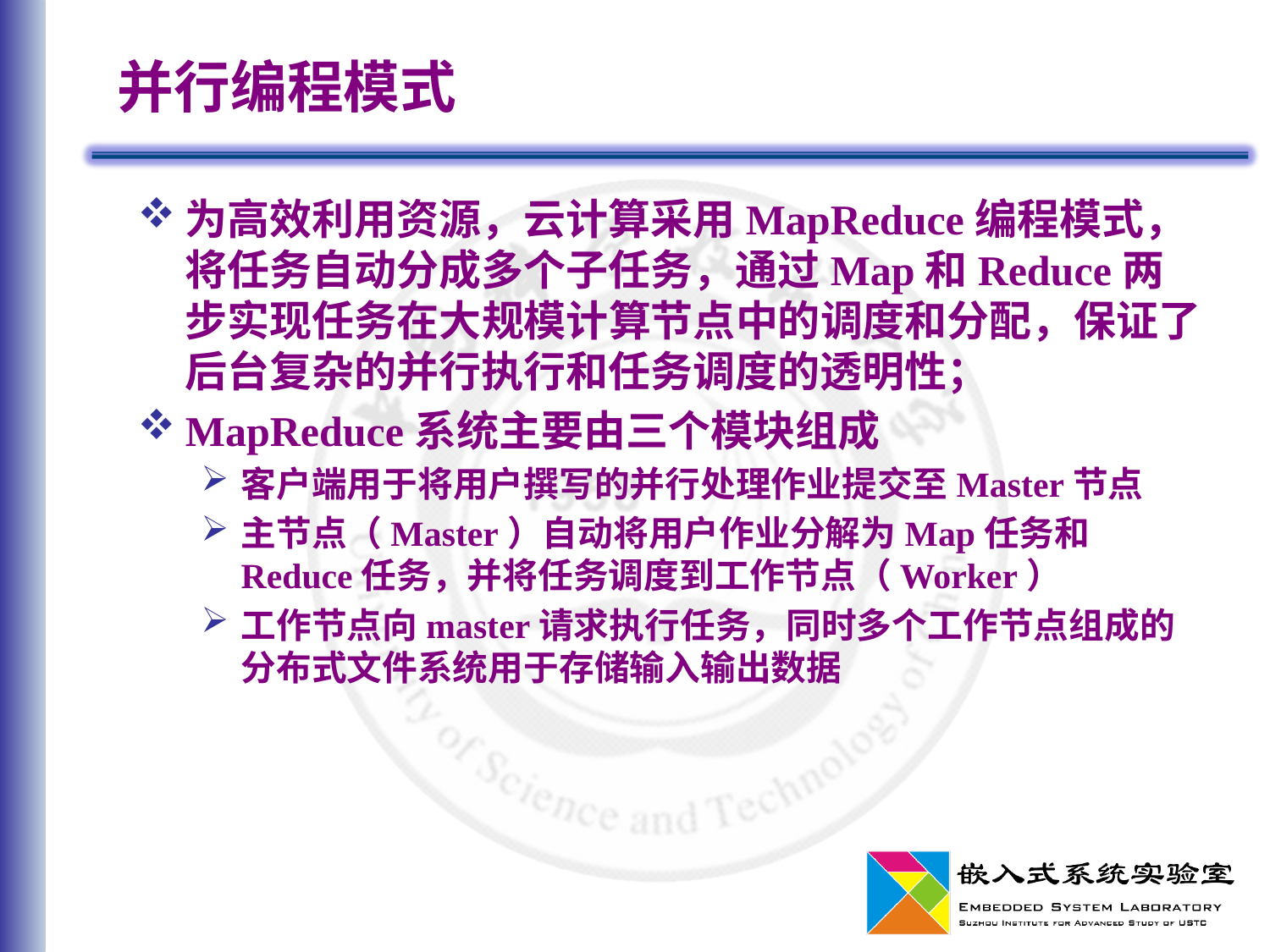

# 并行编程模式
为高效利用资源，云计算采用MapReduce编程模式，将任务自动分成多个子任务，通过Map和Reduce两步实现任务在大规模计算节点中的调度和分配，保证了后台复杂的并行执行和任务调度的透明性；
MapReduce系统主要由三个模块组成
客户端用于将用户撰写的并行处理作业提交至Master节点
主节点（Master）自动将用户作业分解为Map任务和Reduce任务，并将任务调度到工作节点（Worker）
工作节点向master请求执行任务，同时多个工作节点组成的分布式文件系统用于存储输入输出数据